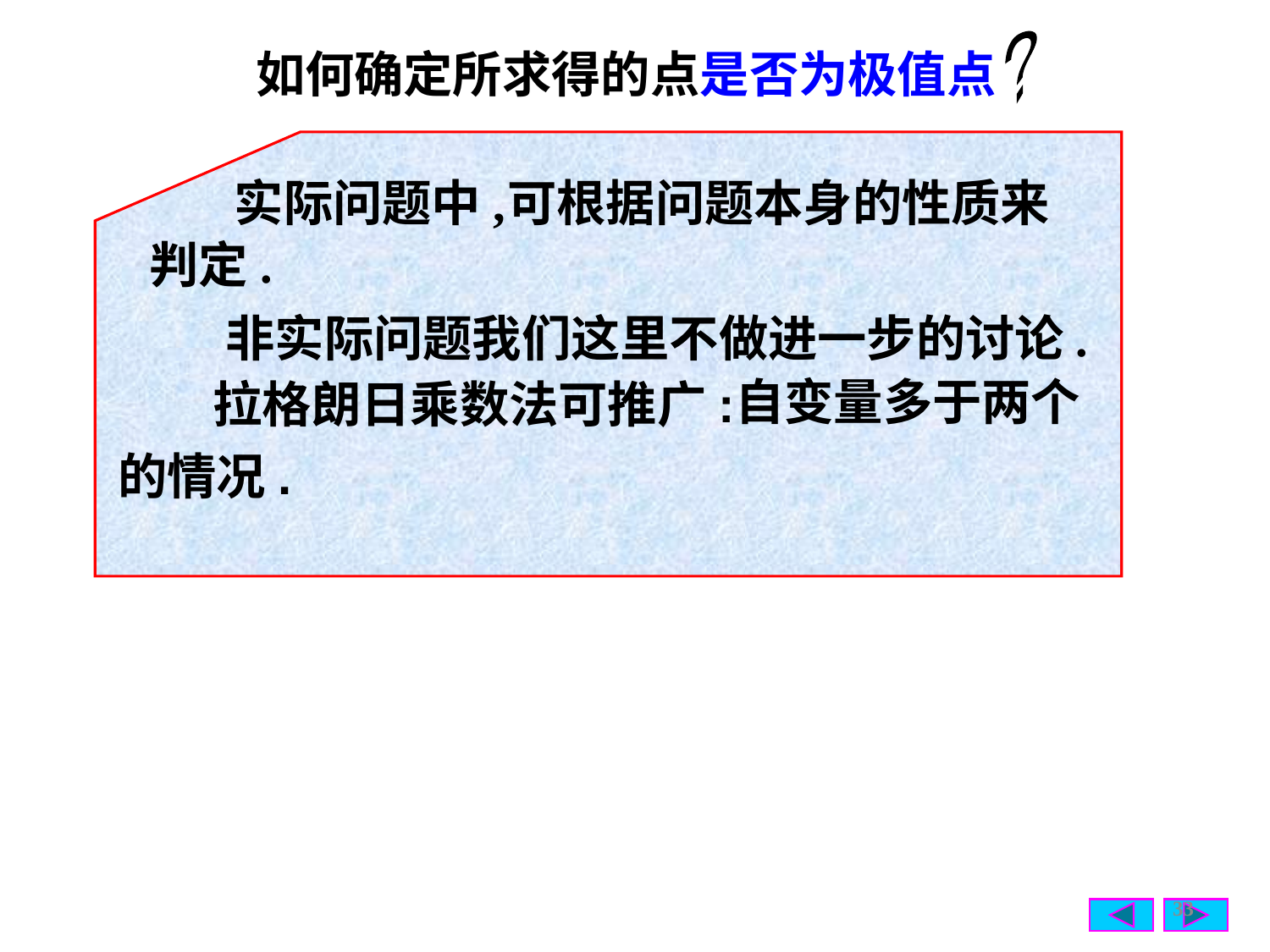

?
如何确定所求得的点
是否为极值点

实际问题中,
可根据问题本身的性质来
判定.
 非实际问题我们这里不做进一步的讨论.
自变量多于两个
拉格朗日乘数法可推广:
的情况.
33